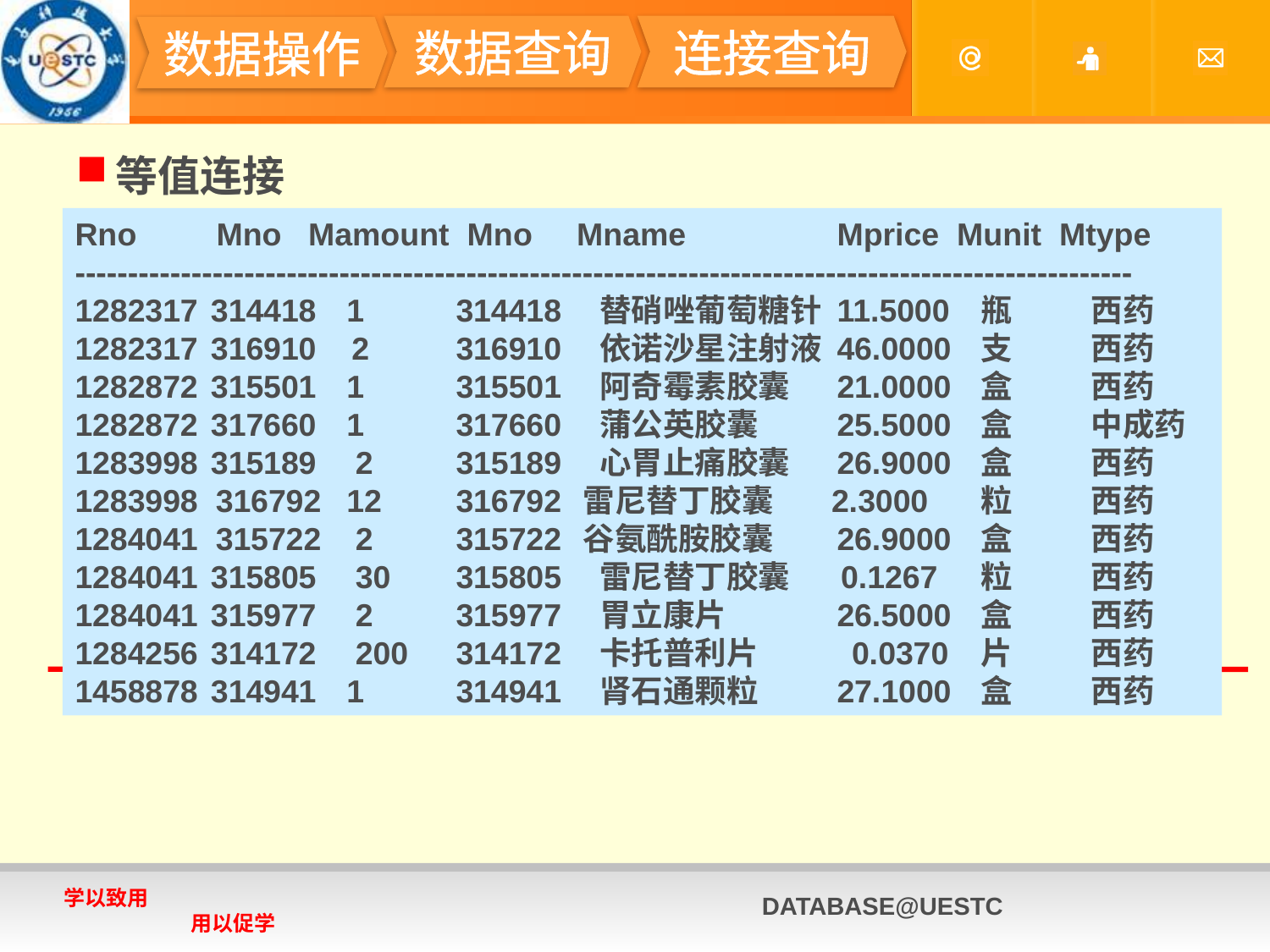

#
数据查询
连接查询
数据操作
等值连接
如果连接运算符是相等（=）运算，并且参与比较运算的列的数据类型要兼容，则称为等值连接。
等值连接的条件表达的形式如下：
WHERE <别名1.列名1> = <别名2.列名2>……
连接查询示例：等值连接
在医生基本信息表中，需要查询患者的每个处方用药信息。
SELECT RecipeDetail.*,Medicine.*
FROM RecipeDetail,Medicine
WHERE RecipeDetail.Mno=Medicine.Mno
Rno         Mno   Mamount  Mno     Mname       	Mprice  Munit  Mtype
----------------------------------------------------------------------------------------------------
1282317	 314418	  1	314418	 替硝唑葡萄糖针	11.5000	 瓶	西药
1282317	 316910    2	316910	 依诺沙星注射液	46.0000	 支	西药
1282872	 315501	  1	315501	 阿奇霉素胶囊	21.0000	 盒	西药
1282872	 317660	  1	317660	 蒲公英胶囊	25.5000	 盒	中成药
1283998	 315189	   2	315189	 心胃止痛胶囊	26.9000	 盒	西药
1283998  316792	  12	316792	雷尼替丁胶囊       2.3000	 粒	西药
1284041  315722	   2	315722	谷氨酰胺胶囊	26.9000	 盒	西药
1284041	 315805	   30	315805	 雷尼替丁胶囊      0.1267	 粒	西药
1284041	 315977	   2	315977	 胃立康片	26.5000	 盒	西药
1284256	 314172	   200	314172	 卡托普利片	 0.0370	 片	西药
1458878	 314941	  1	314941	 肾石通颗粒	27.1000	 盒	西药